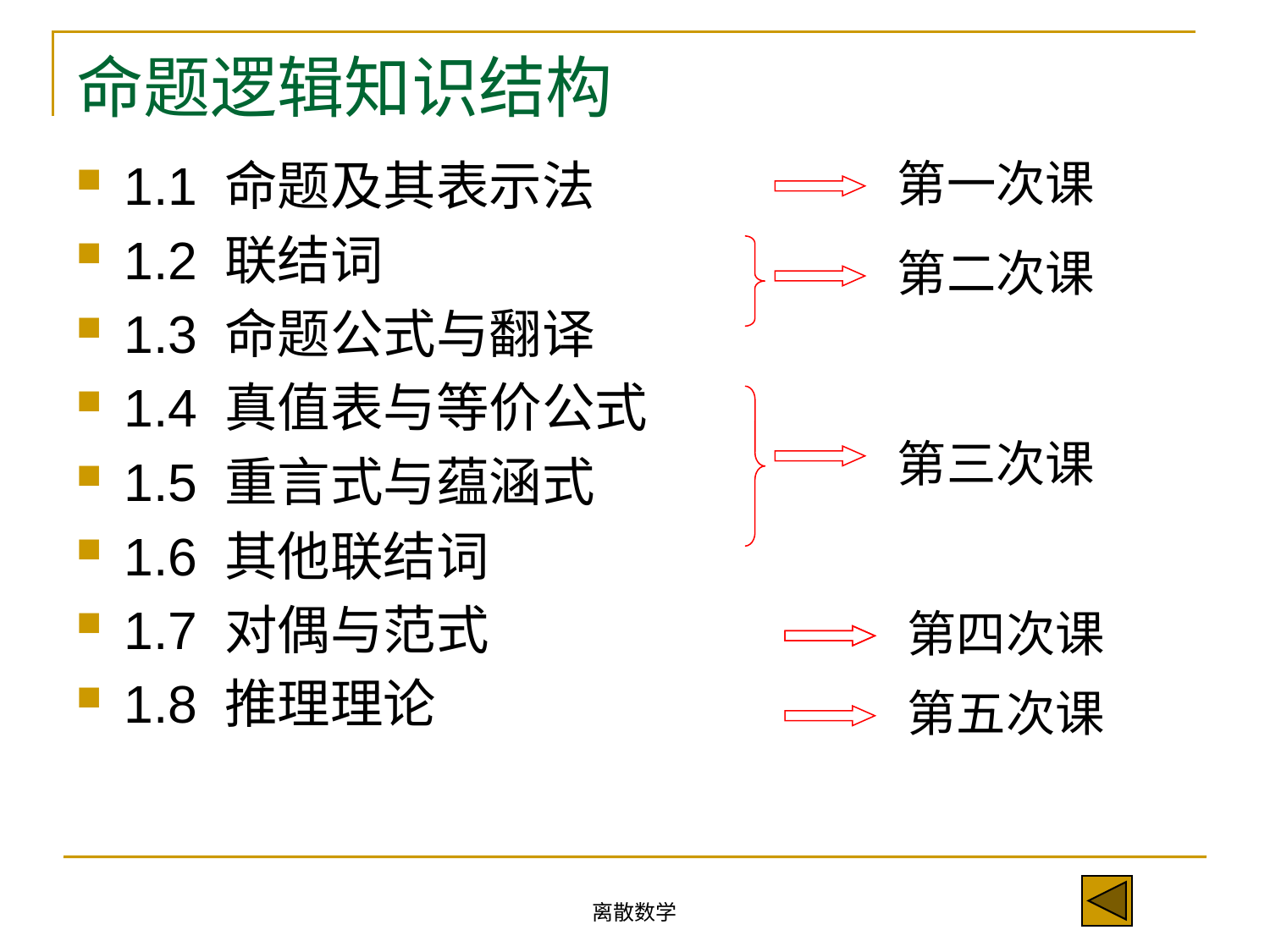

# 命题逻辑知识结构
1.1 命题及其表示法
1.2 联结词
1.3 命题公式与翻译
1.4 真值表与等价公式
1.5 重言式与蕴涵式
1.6 其他联结词
1.7 对偶与范式
1.8 推理理论
第一次课

第二次课

第三次课

第四次课

第五次课

77
离散数学